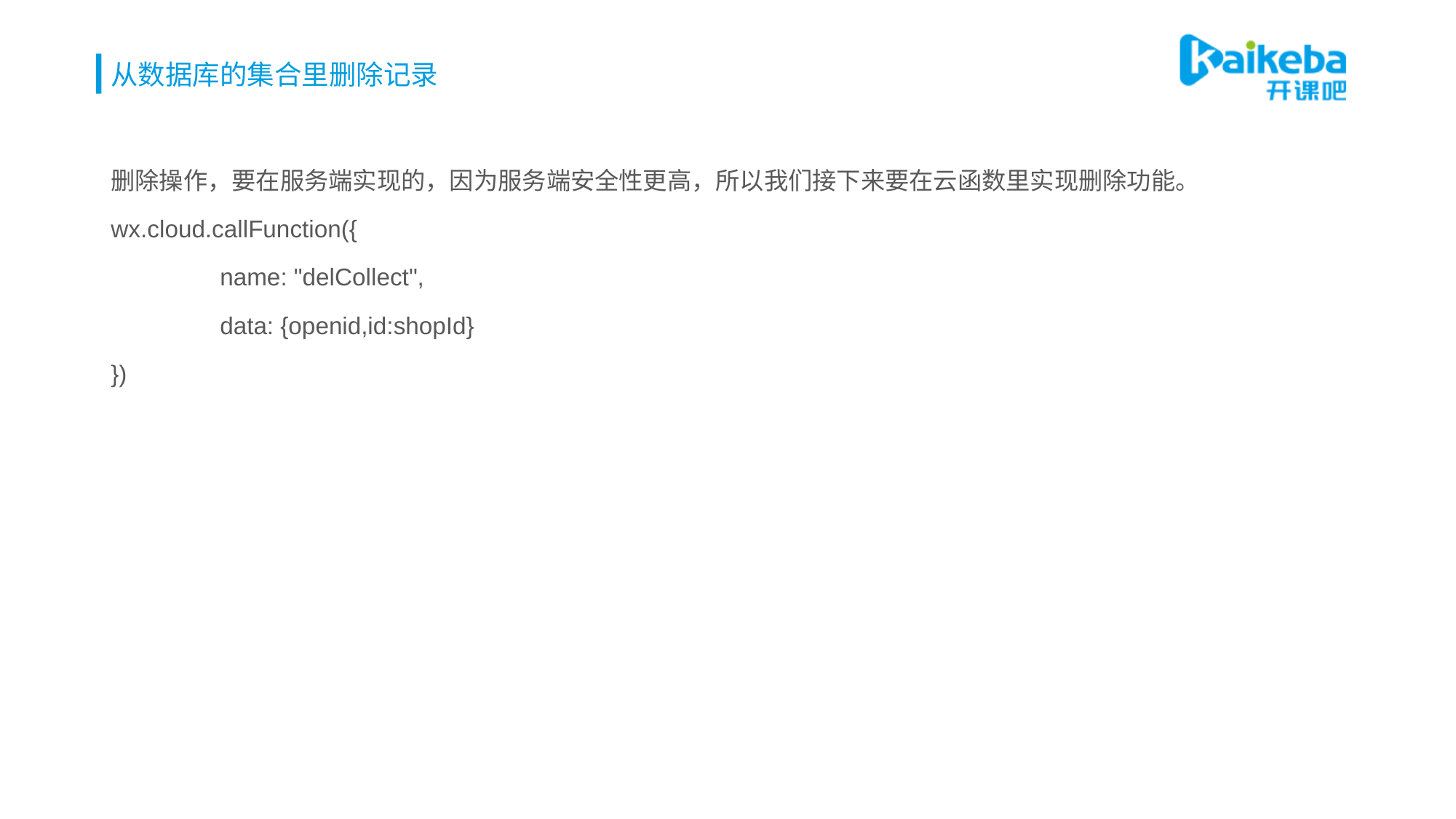

# 从数据库的集合里删除记录
删除操作，要在服务端实现的，因为服务端安全性更高，所以我们接下来要在云函数里实现删除功能。
wx.cloud.callFunction({
	name: "delCollect",
	data: {openid,id:shopId}
})